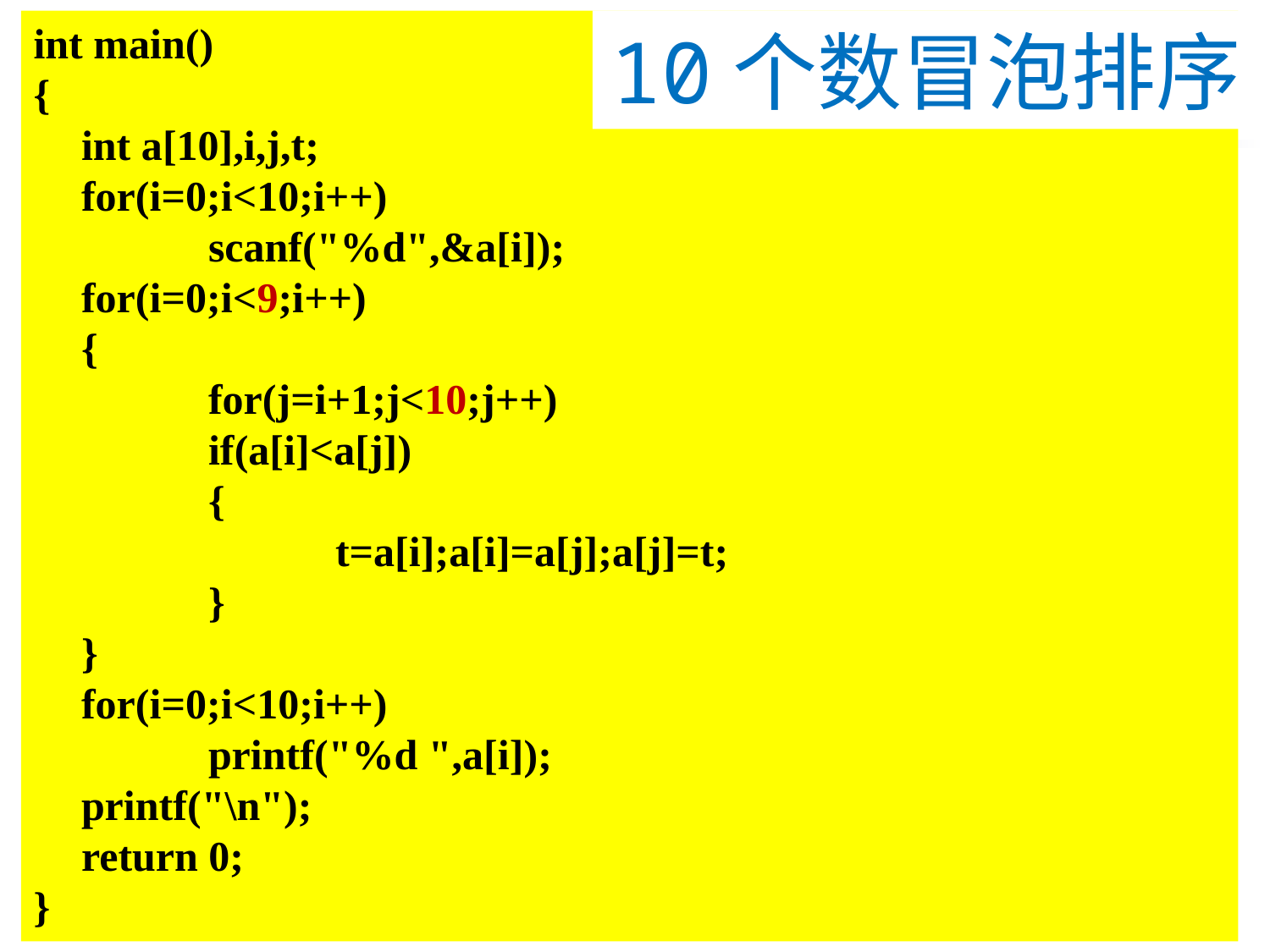

int main()
{
	int a[10],i,j,t;
	for(i=0;i<10;i++)
		scanf("%d",&a[i]);
	for(i=0;i<9;i++)
	{
		for(j=i+1;j<10;j++)
		if(a[i]<a[j])
		{
			t=a[i];a[i]=a[j];a[j]=t;
		}
	}
	for(i=0;i<10;i++)
		printf("%d ",a[i]);
	printf("\n");
	return 0;
}
10个数冒泡排序

2023/10/16
王化雨 whuayu000@163.com 13306442222
30/32